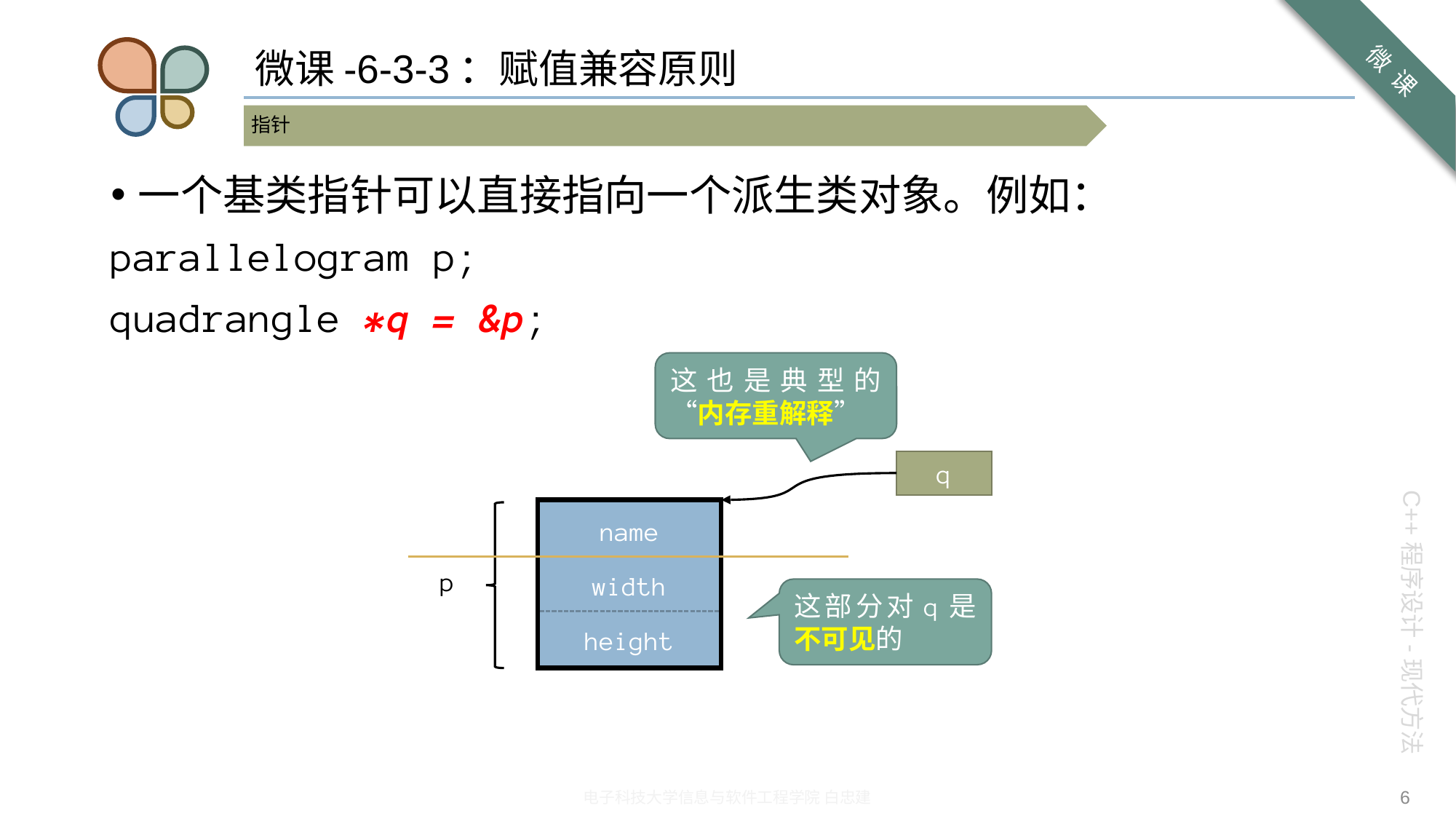

# 微课-6-3-3：赋值兼容原则
指针
一个基类指针可以直接指向一个派生类对象。例如：
parallelogram p;
quadrangle *q = &p;

这也是典型的“内存重解释”
q

name

width
p
这部分对q是不可见的
height
6